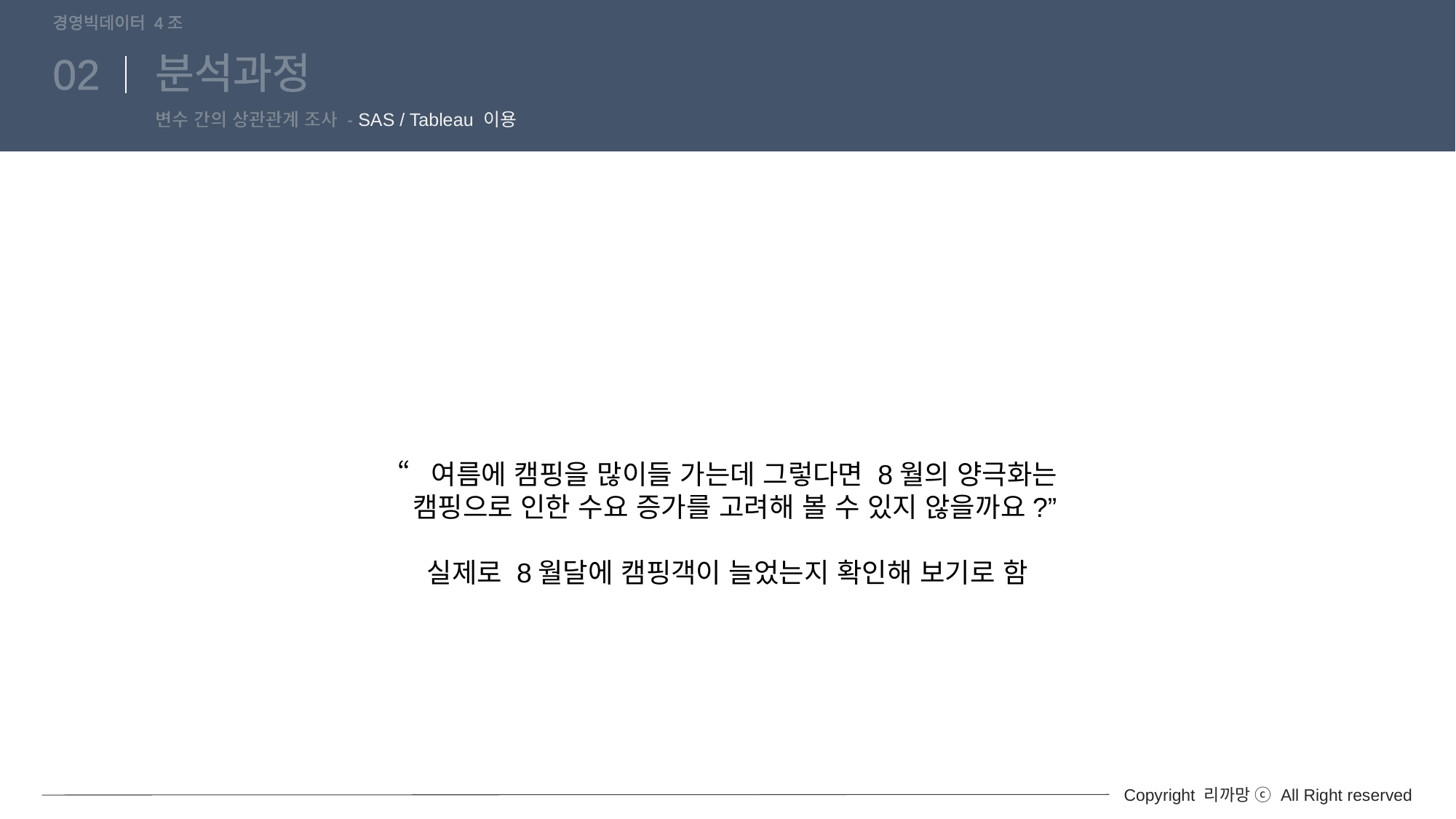

경영빅데이터 4조
# 분석과정
02
변수 간의 상관관계 조사 - SAS / Tableau 이용
“여름에 캠핑을 많이들 가는데 그렇다면 8월의 양극화는
 캠핑으로 인한 수요 증가를 고려해 볼 수 있지 않을까요?”

실제로 8월달에 캠핑객이 늘었는지 확인해 보기로 함